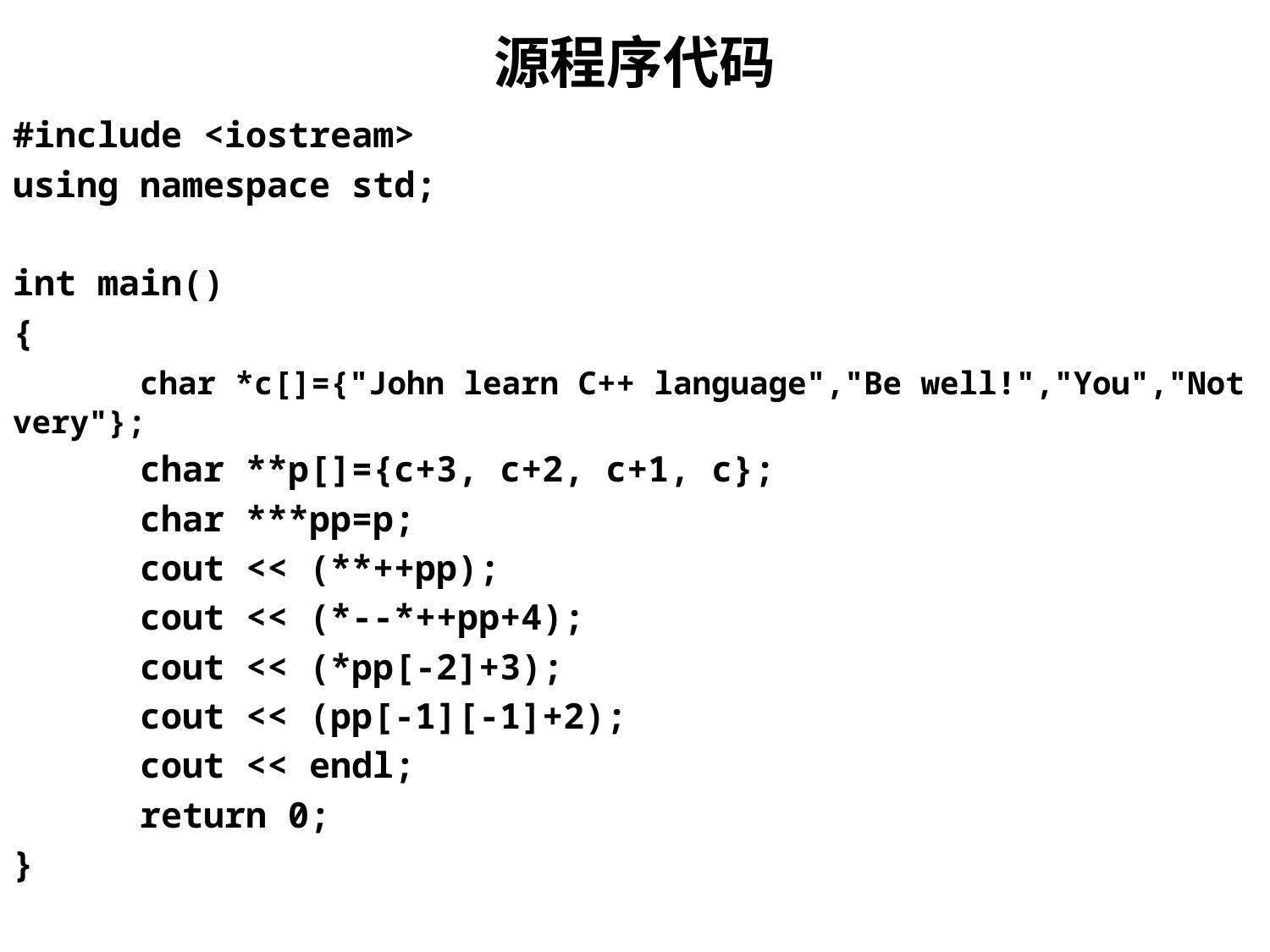

# 源程序代码
#include <iostream>
using namespace std;

int main()
{
	char *c[]={"John learn C++ language","Be well!","You","Not very"};
	char **p[]={c+3, c+2, c+1, c};
	char ***pp=p;
	cout << (**++pp);
	cout << (*--*++pp+4);
	cout << (*pp[-2]+3);
	cout << (pp[-1][-1]+2);
	cout << endl;
	return 0;
}